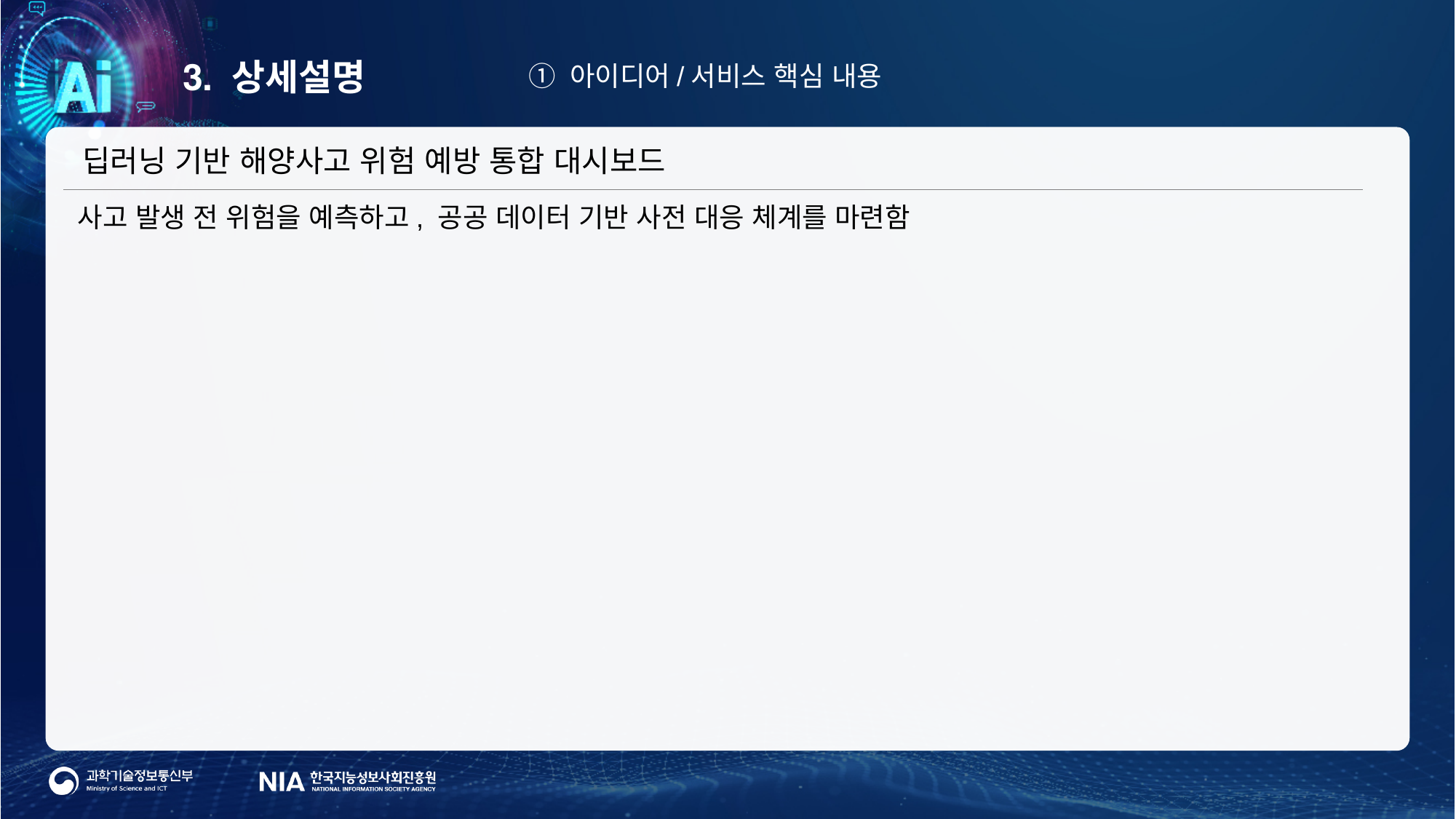

3. 상세설명
① 아이디어/서비스 핵심 내용

딥러닝 기반 해양사고 위험 예방 통합 대시보드
사고 발생 전 위험을 예측하고, 공공 데이터 기반 사전 대응 체계를 마련함